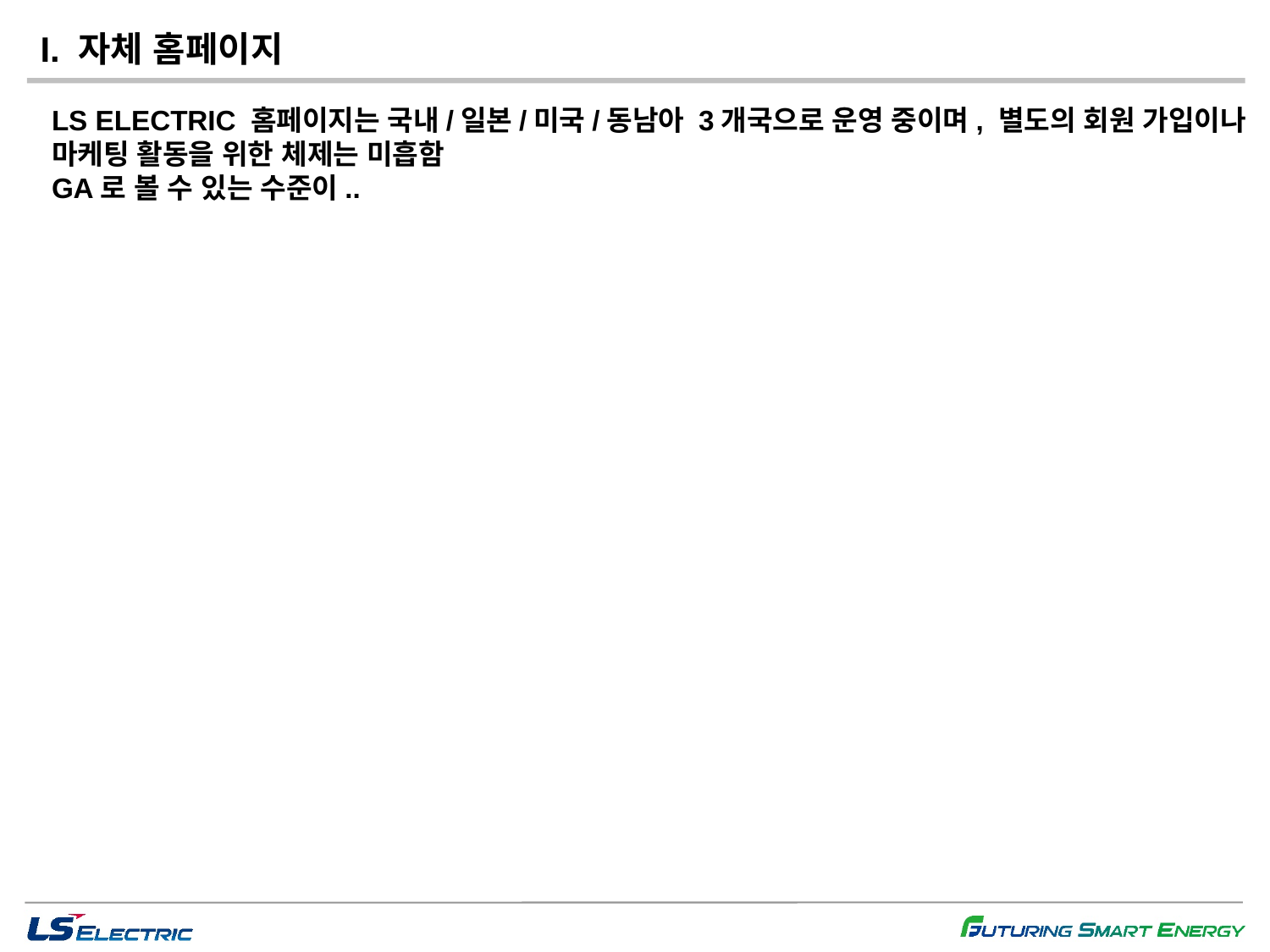

I. 자체 홈페이지
LS ELECTRIC 홈페이지는 국내/일본/미국/동남아 3개국으로 운영 중이며, 별도의 회원 가입이나
마케팅 활동을 위한 체제는 미흡함
GA로 볼 수 있는 수준이..